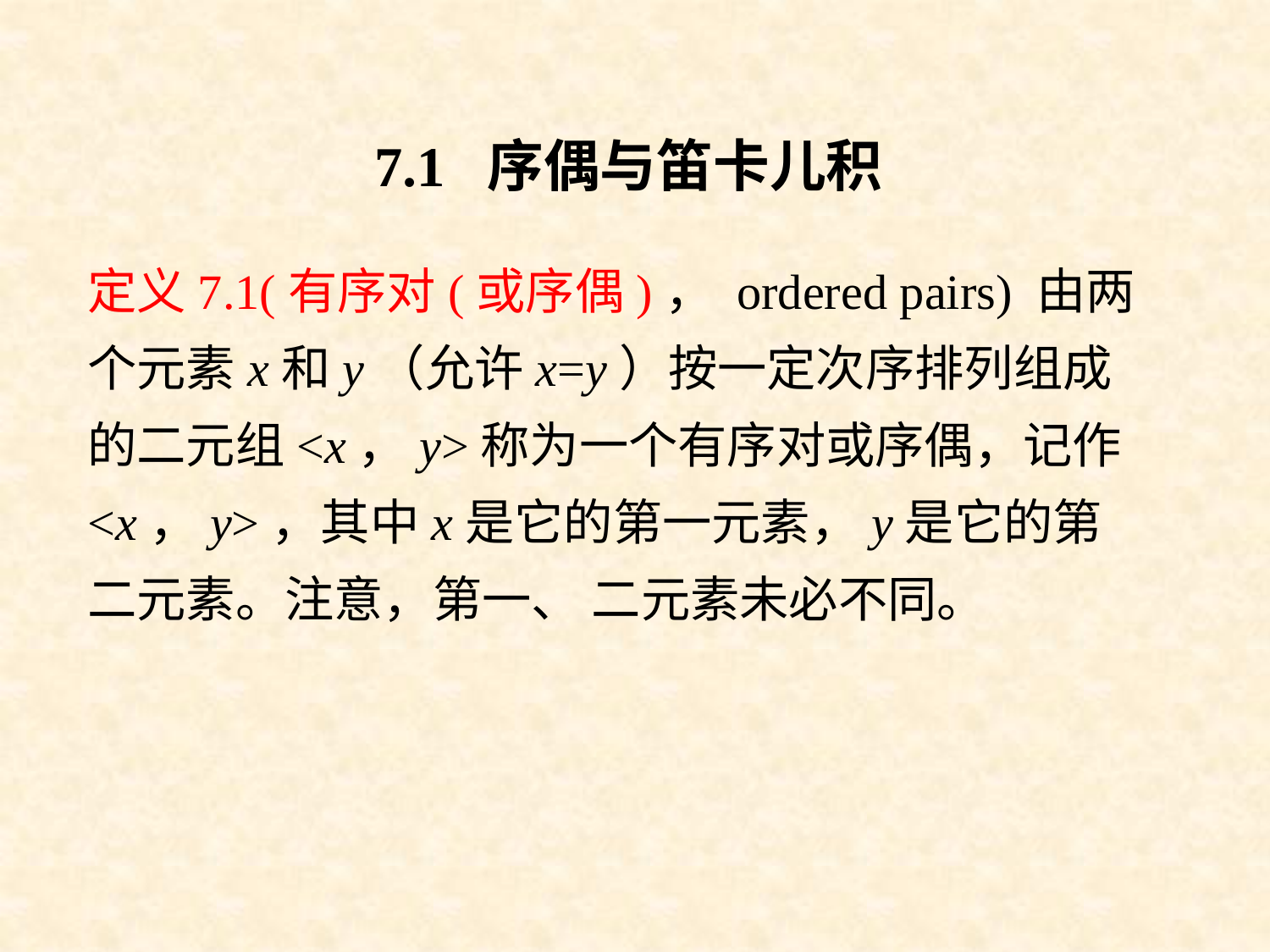

# 7.1  序偶与笛卡儿积
定义7.1(有序对(或序偶)， ordered pairs) 由两个元素x和y（允许x=y）按一定次序排列组成的二元组<x，y>称为一个有序对或序偶，记作<x，y>，其中x是它的第一元素，y是它的第二元素。注意，第一、 二元素未必不同。